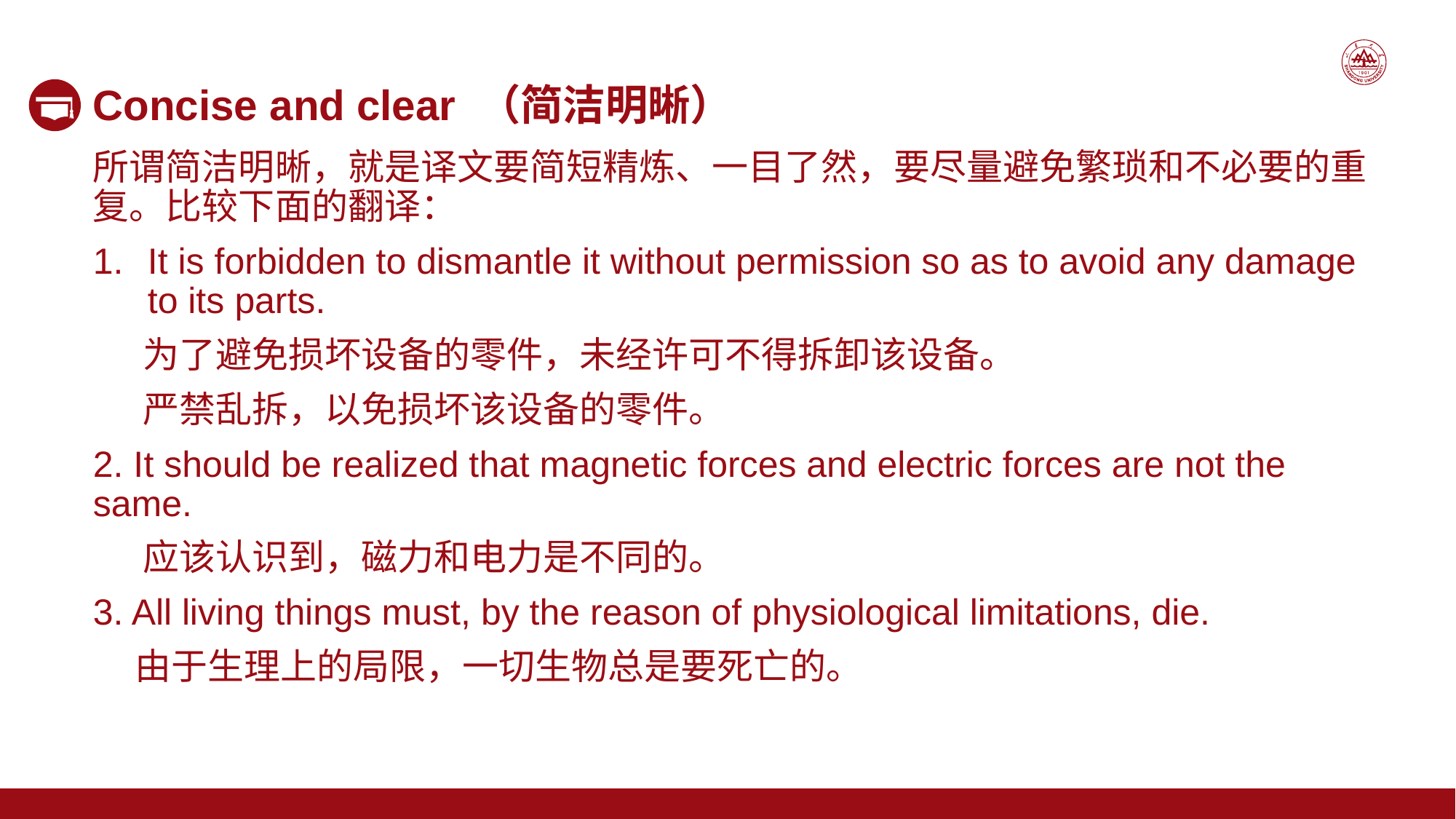

Concise and clear （简洁明晰）
所谓简洁明晰，就是译文要简短精炼、一目了然，要尽量避免繁琐和不必要的重复。比较下面的翻译：
It is forbidden to dismantle it without permission so as to avoid any damage to its parts.
     为了避免损坏设备的零件，未经许可不得拆卸该设备。
     严禁乱拆，以免损坏该设备的零件。
2. It should be realized that magnetic forces and electric forces are not the same.
     应该认识到，磁力和电力是不同的。
3. All living things must, by the reason of physiological limitations, die.
    由于生理上的局限，一切生物总是要死亡的。